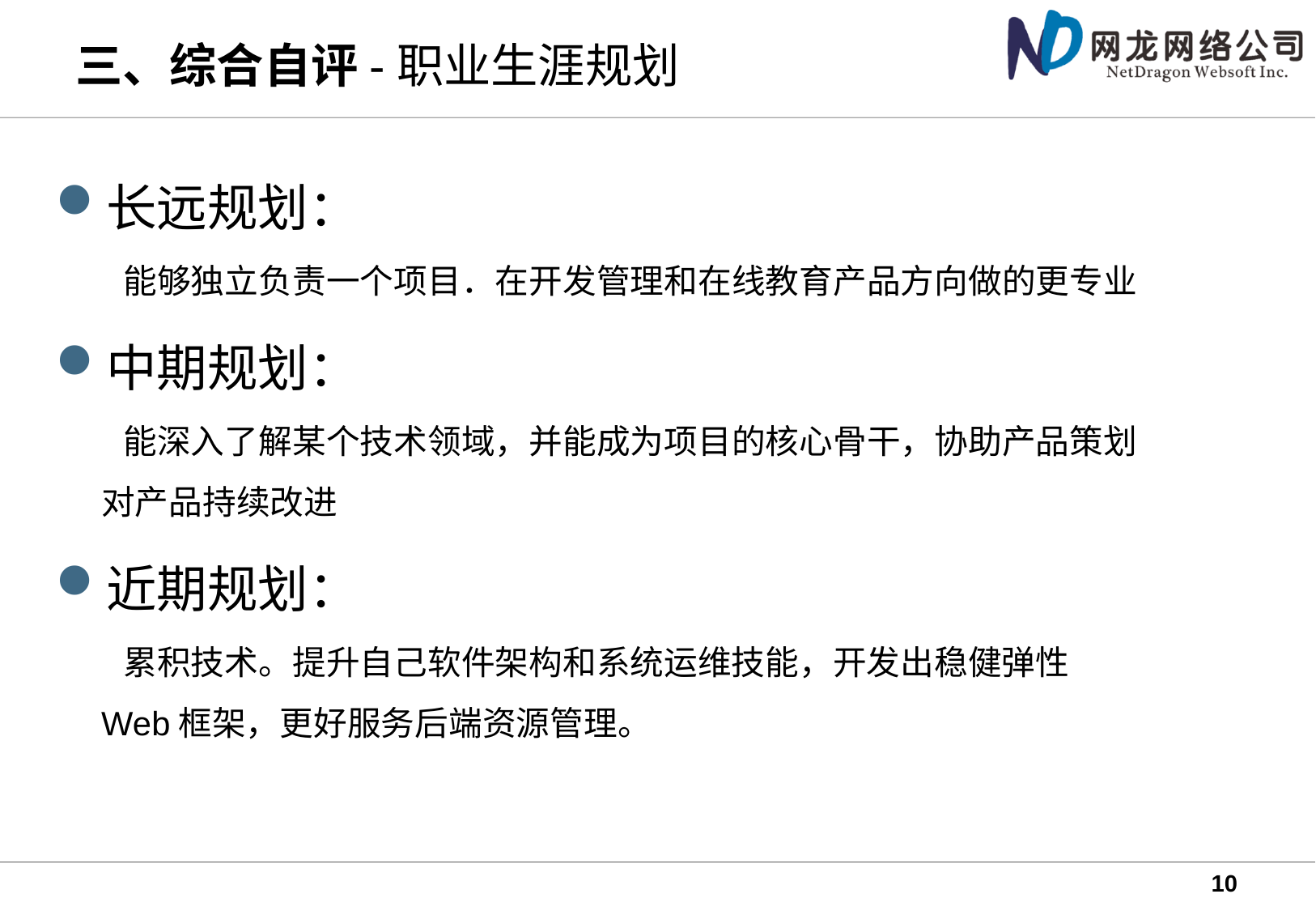

三、综合自评-职业生涯规划
长远规划：
　　能够独立负责一个项目．在开发管理和在线教育产品方向做的更专业
中期规划：
　　能深入了解某个技术领域，并能成为项目的核心骨干，协助产品策划对产品持续改进
近期规划：
　　累积技术。提升自己软件架构和系统运维技能，开发出稳健弹性Web框架，更好服务后端资源管理。
10